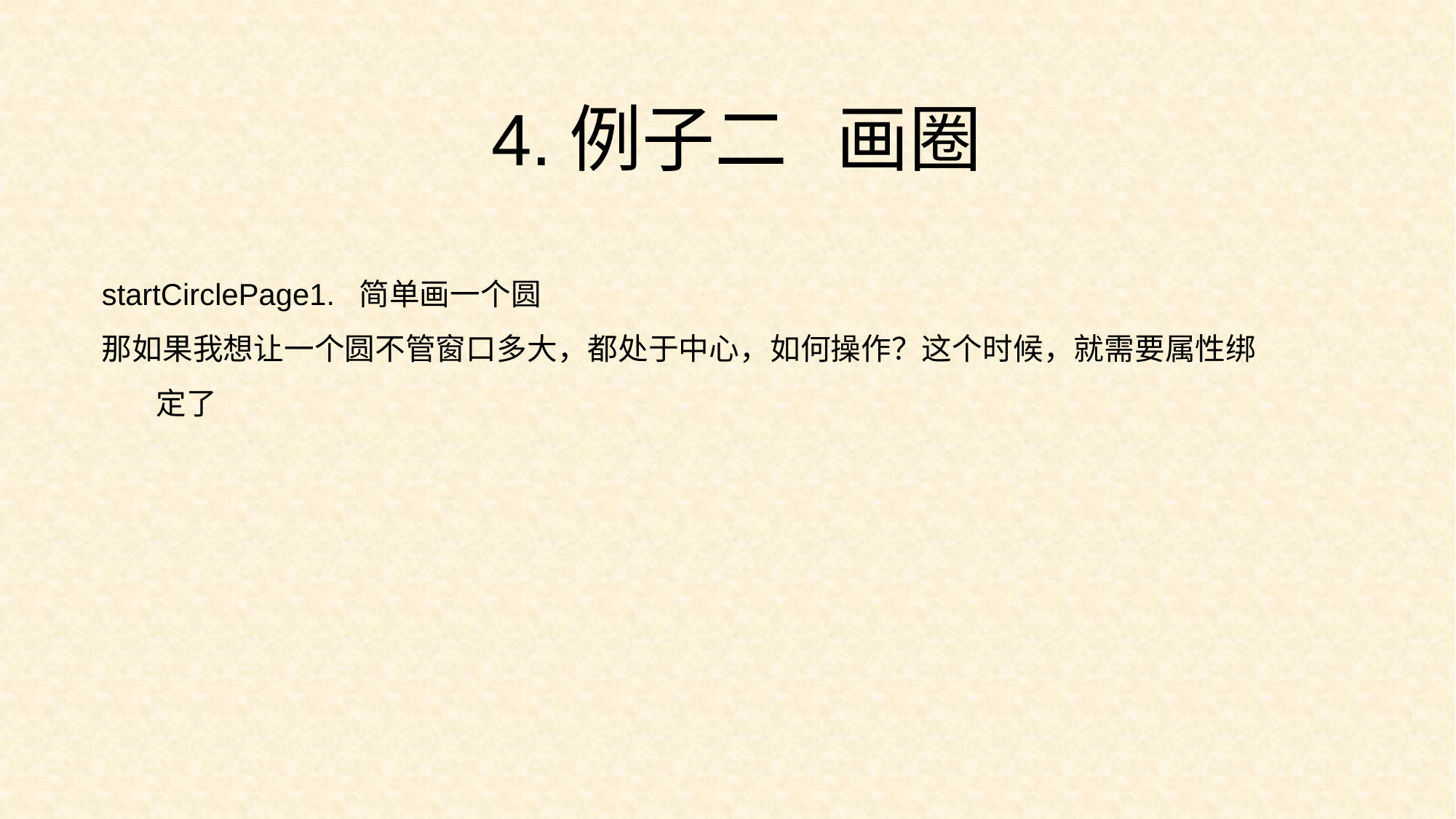

4.例子二   画圈
startCirclePage1.  简单画一个圆
那如果我想让一个圆不管窗口多大，都处于中心，如何操作？这个时候，就需要属性绑定了